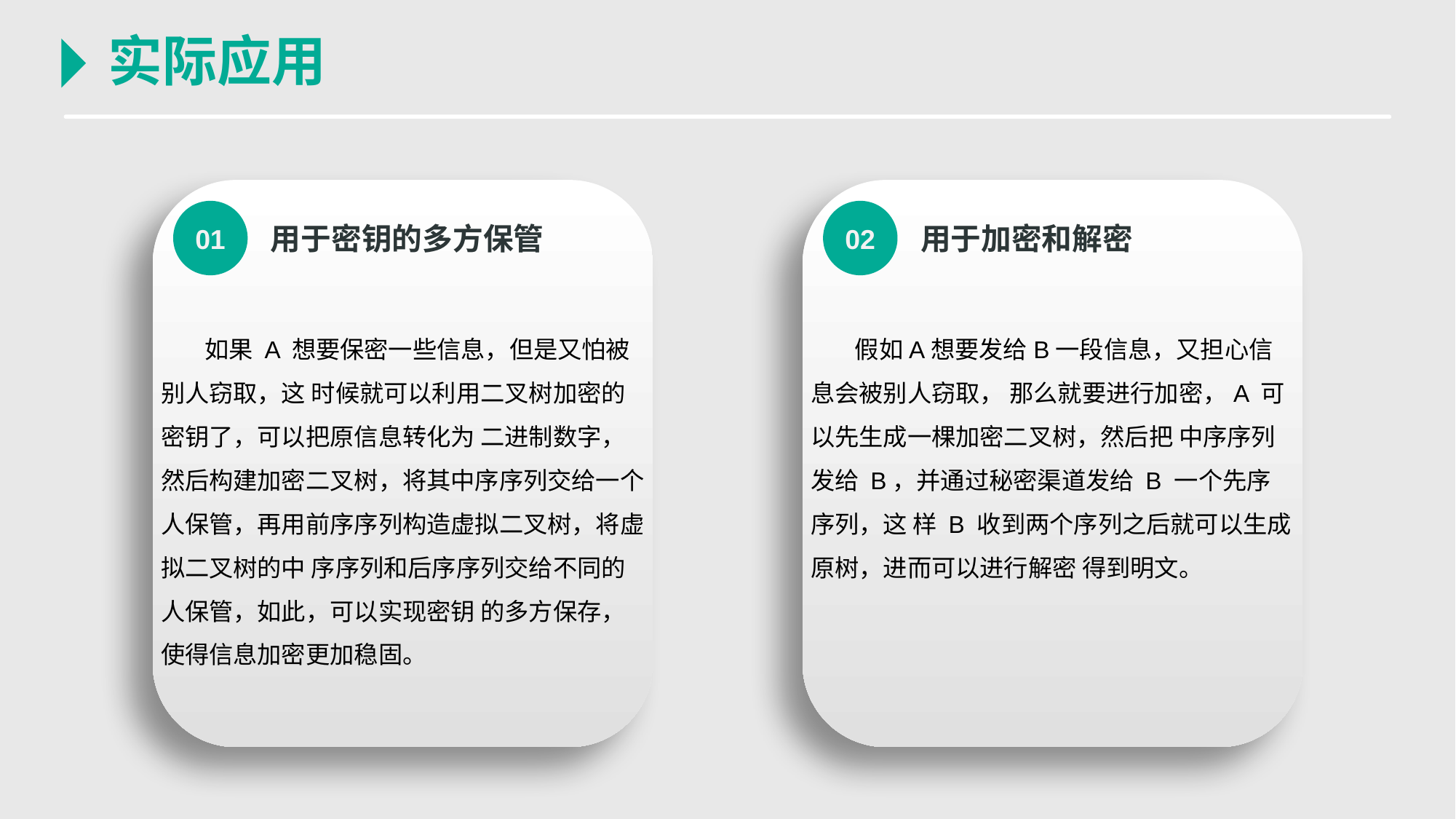

实际应用

01
02
用于密钥的多方保管
用于加密和解密
       如果 A 想要保密一些信息，但是又怕被别人窃取，这 时候就可以利用二叉树加密的密钥了，可以把原信息转化为 二进制数字，然后构建加密二叉树，将其中序序列交给一个 人保管，再用前序序列构造虚拟二叉树，将虚拟二叉树的中 序序列和后序序列交给不同的人保管，如此，可以实现密钥 的多方保存，使得信息加密更加稳固。
       假如A想要发给B一段信息，又担心信息会被别人窃取， 那么就要进行加密，A 可以先生成一棵加密二叉树，然后把 中序序列发给 B，并通过秘密渠道发给 B 一个先序序列，这 样 B 收到两个序列之后就可以生成原树，进而可以进行解密 得到明文。